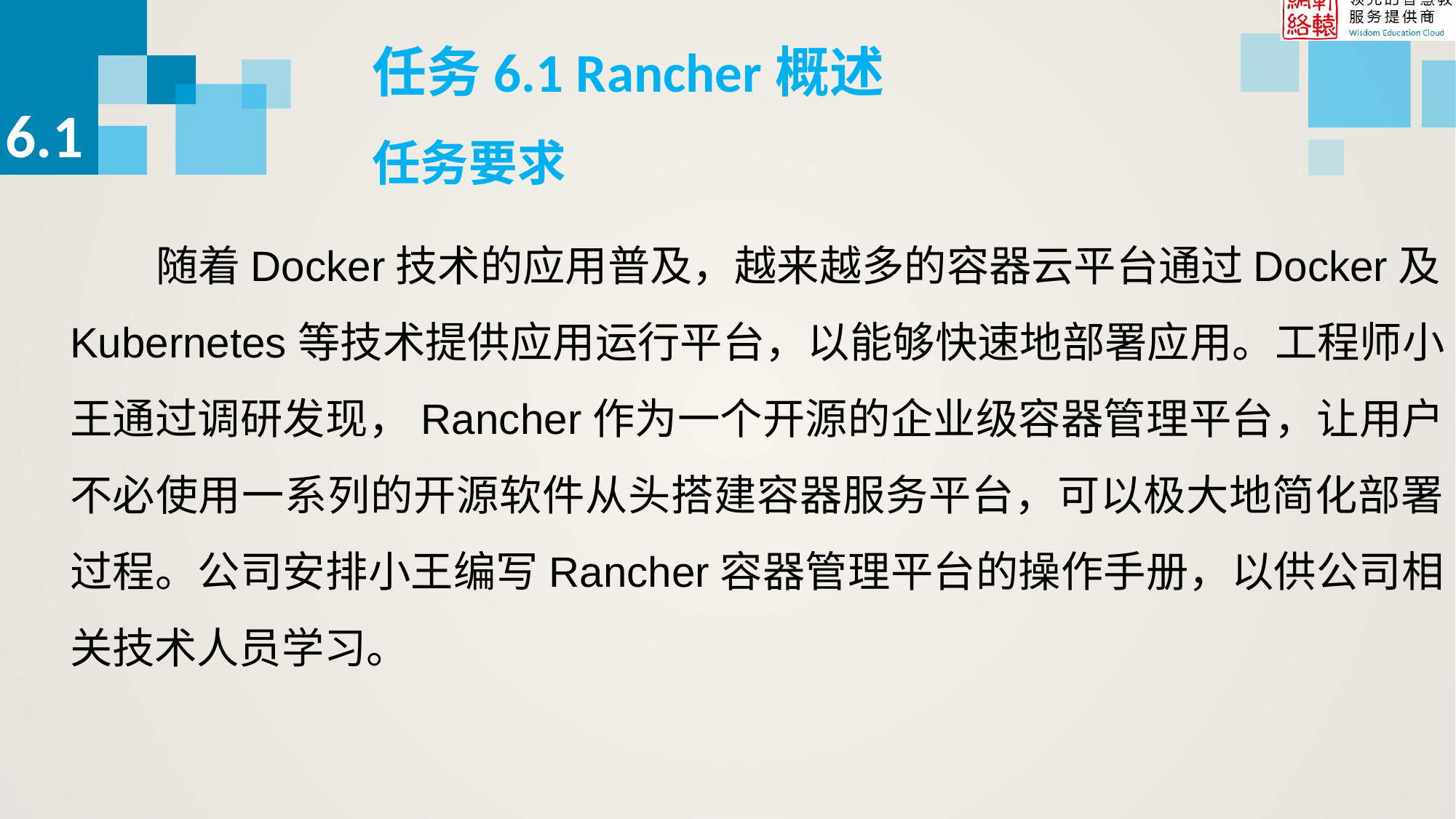

任务6.1 Rancher概述
6.1
任务要求
随着Docker技术的应用普及，越来越多的容器云平台通过Docker及Kubernetes等技术提供应用运行平台，以能够快速地部署应用。工程师小王通过调研发现，Rancher作为一个开源的企业级容器管理平台，让用户不必使用一系列的开源软件从头搭建容器服务平台，可以极大地简化部署过程。公司安排小王编写Rancher容器管理平台的操作手册，以供公司相关技术人员学习。